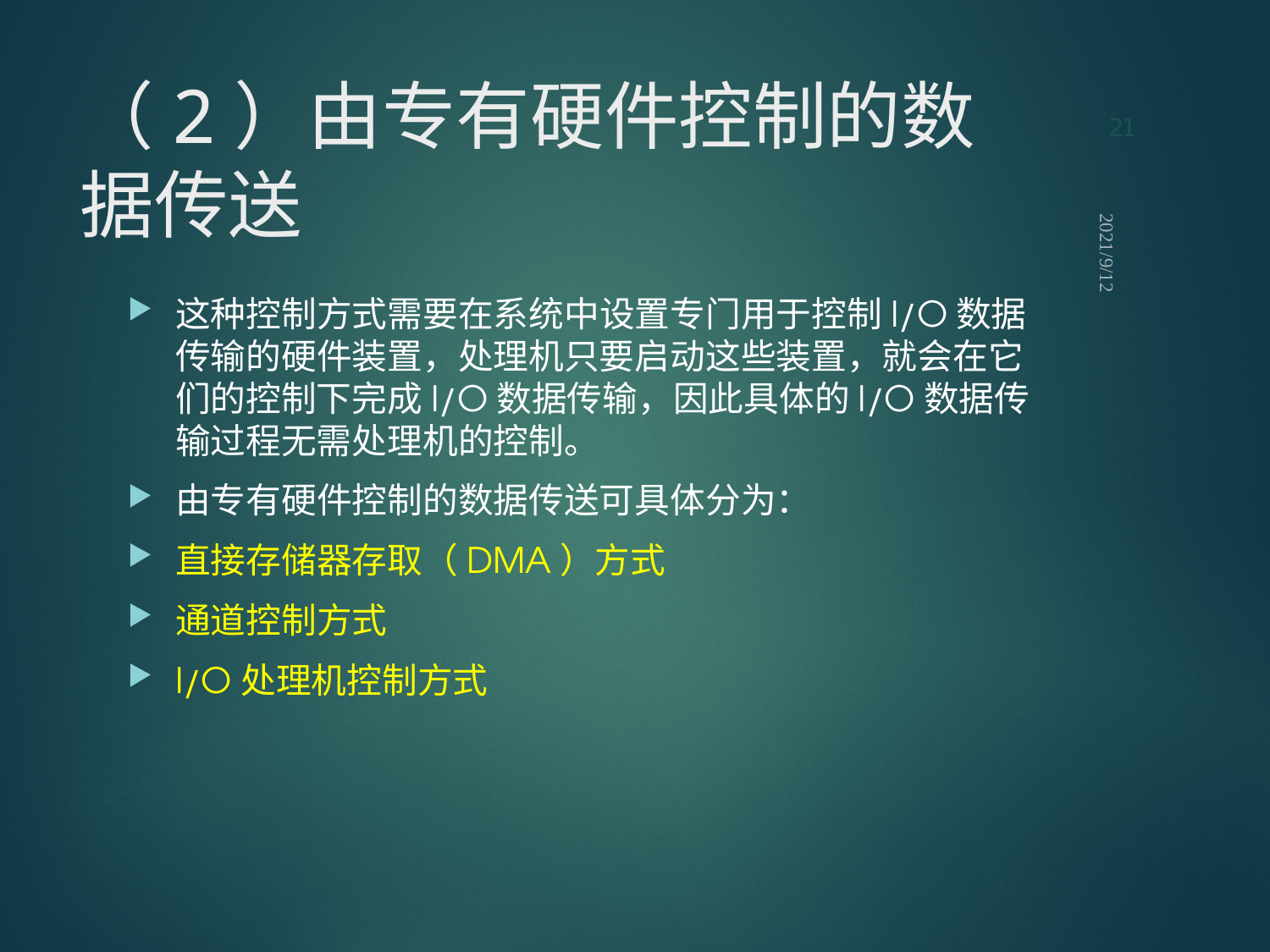

21
# （2）由专有硬件控制的数据传送
2021/9/12
这种控制方式需要在系统中设置专门用于控制I/O数据传输的硬件装置，处理机只要启动这些装置，就会在它们的控制下完成I/O数据传输，因此具体的I/O数据传输过程无需处理机的控制。
由专有硬件控制的数据传送可具体分为：
直接存储器存取（DMA）方式
通道控制方式
I/O处理机控制方式